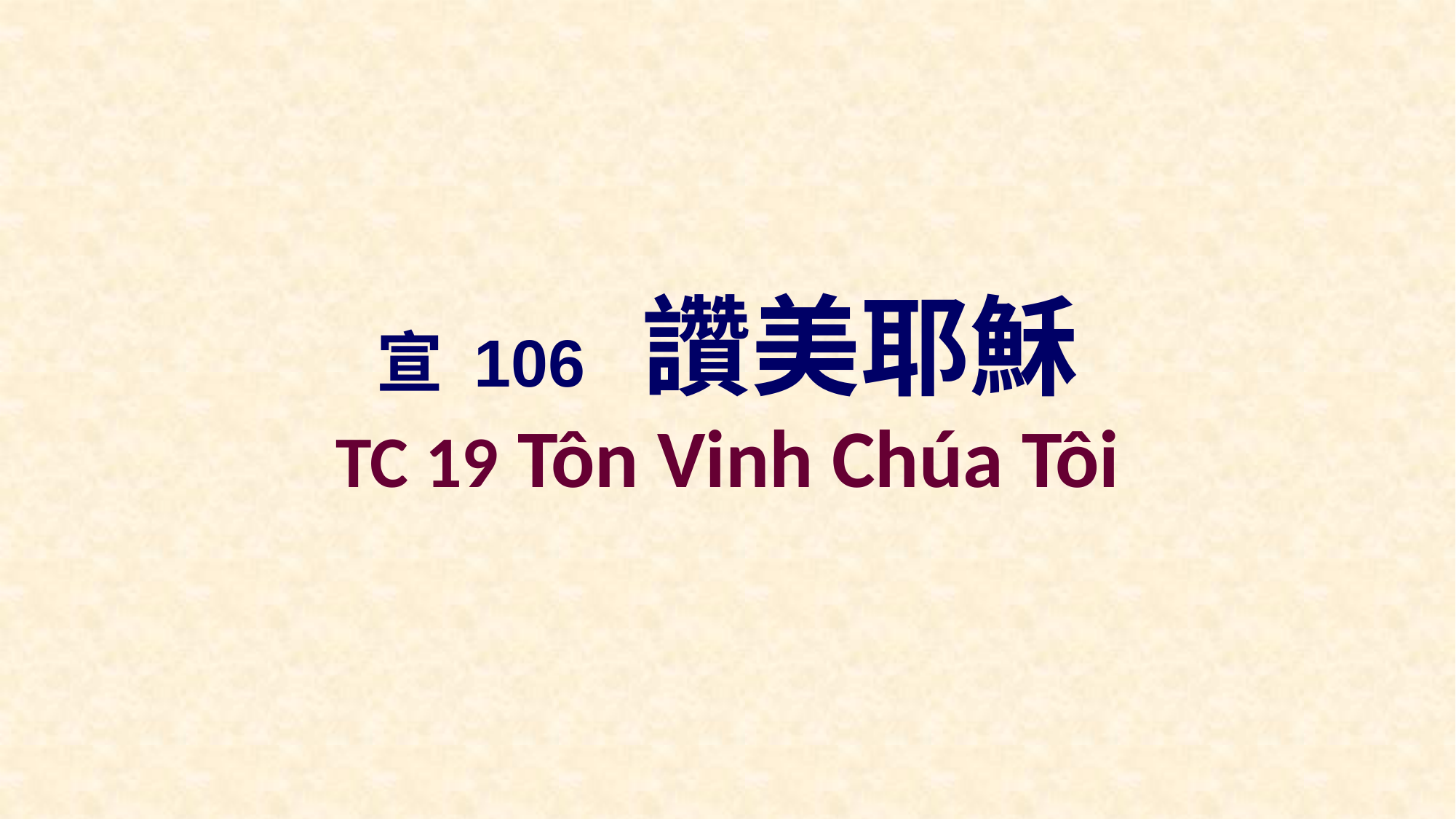

宣 106 讚美耶穌
TC 19 Tôn Vinh Chúa Tôi